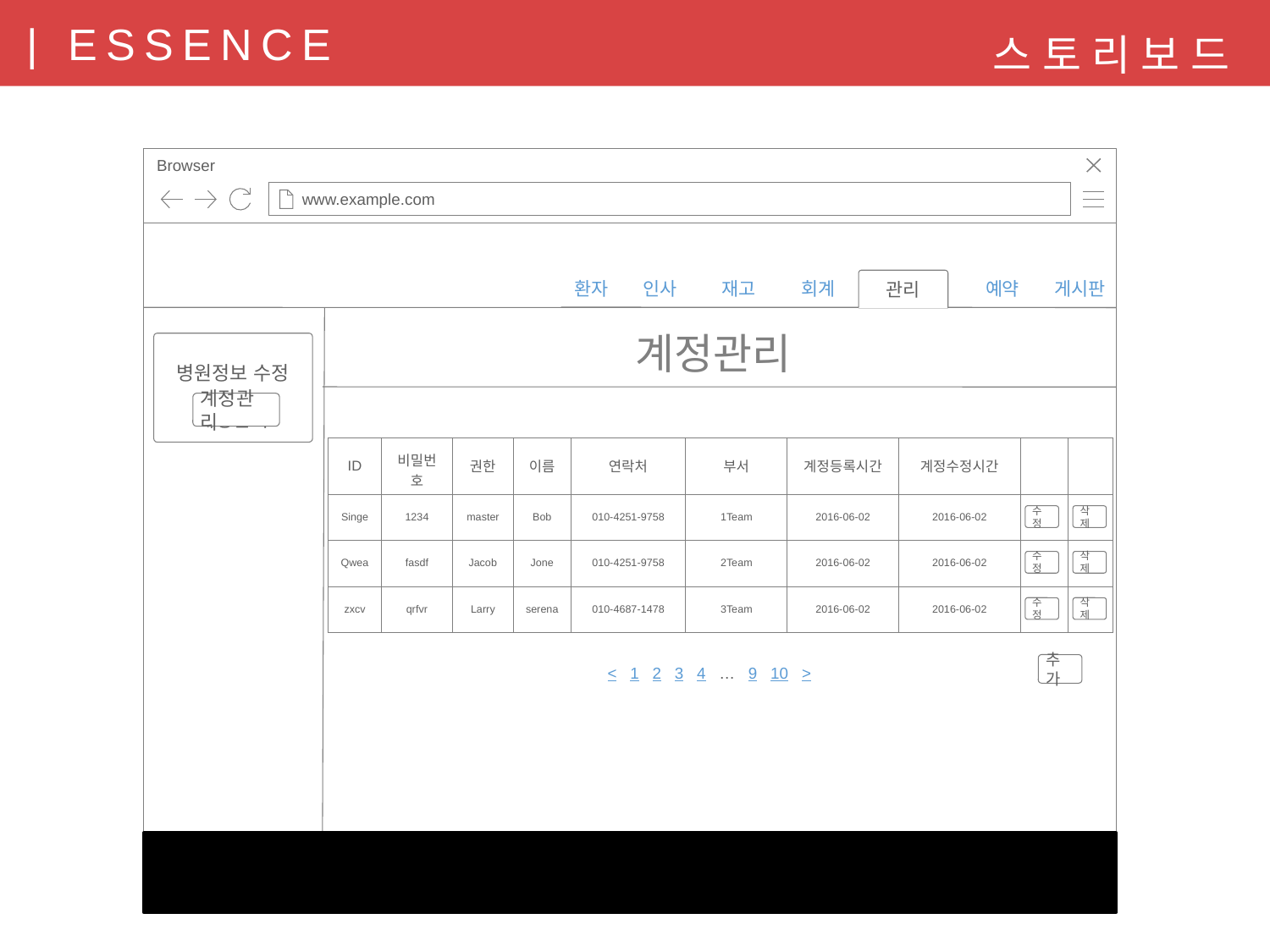

스토리보드
Browser

www.example.com

관리
환자
인사
재고
                               관리       예약       게시판

회계

계정관리
병원정보 수정
계정관리
계정관리
수정
삭제
수정
삭제
수정
삭제
추가
<   1   2   3   4   …   9   10   >

| ID | 비밀번호 | 권한 | 이름 | 연락처 | 부서 | 계정등록시간 | 계정수정시간 |  |  |
| --- | --- | --- | --- | --- | --- | --- | --- | --- | --- |
| Singe | 1234 | master | Bob | 010-4251-9758 | 1Team | 2016-06-02 | 2016-06-02 |  |  |
| Qwea | fasdf | Jacob | Jone | 010-4251-9758 | 2Team | 2016-06-02 | 2016-06-02 |  |  |
| zxcv | qrfvr | Larry | serena | 010-4687-1478 | 3Team | 2016-06-02 | 2016-06-02 |  |  |